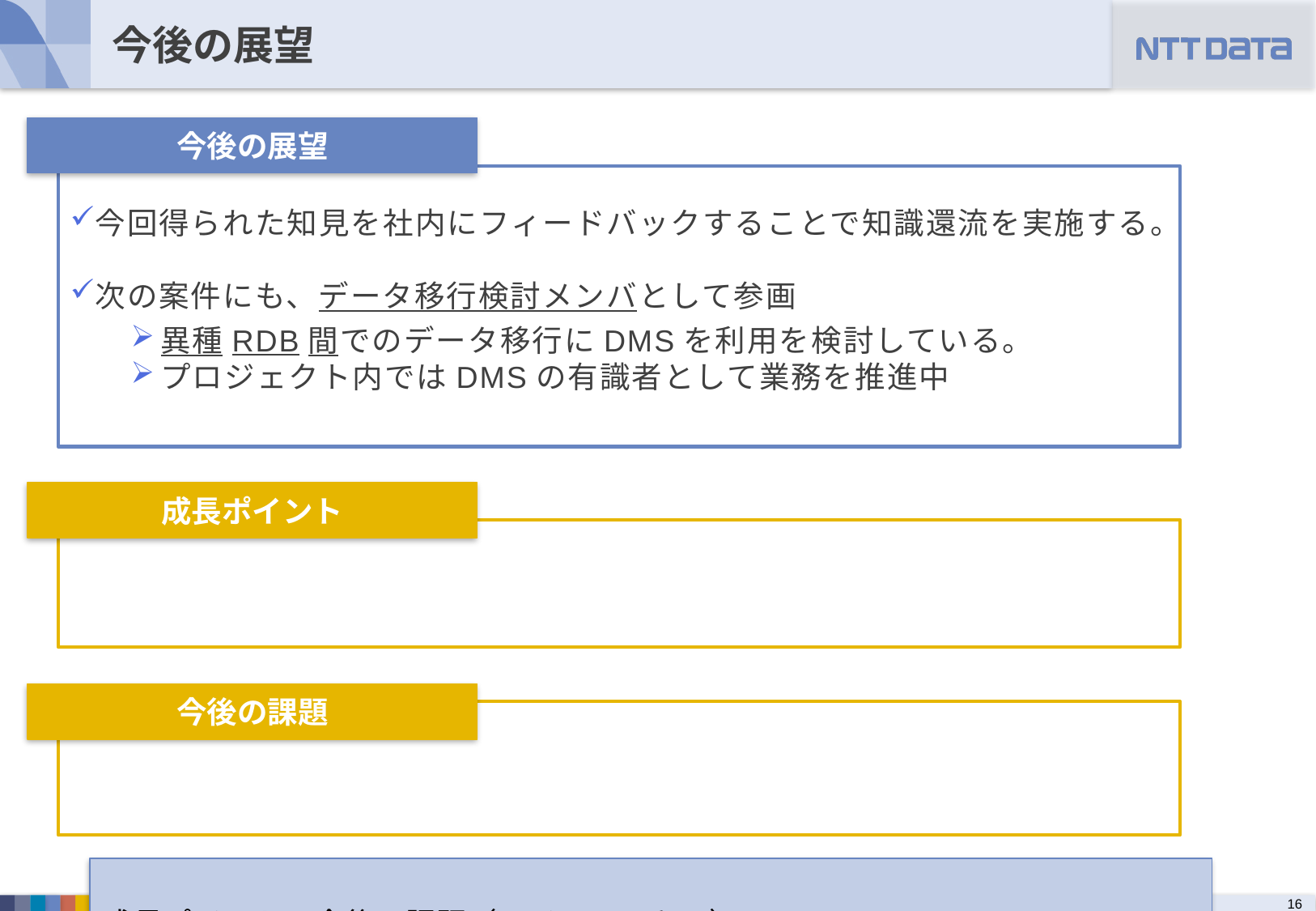

# 今後の展望
今後の展望

今回得られた知見を社内にフィードバックすることで知識還流を実施する。

次の案件にも、データ移行検討メンバとして参画

異種RDB間でのデータ移行にDMSを利用を検討している。
プロジェクト内ではDMSの有識者として業務を推進中
成長ポイント

今後の課題

成長ポイント＋今後の課題（マインドスキル）
成長）新技術を利用する上で考慮すべき非機能の観点を習得。
課題）組織としてはこういう目標
⇒新技術だけではなくて、非機能面でシステム構築する上で汎用的な知識体系、勘所を身に着ける～。